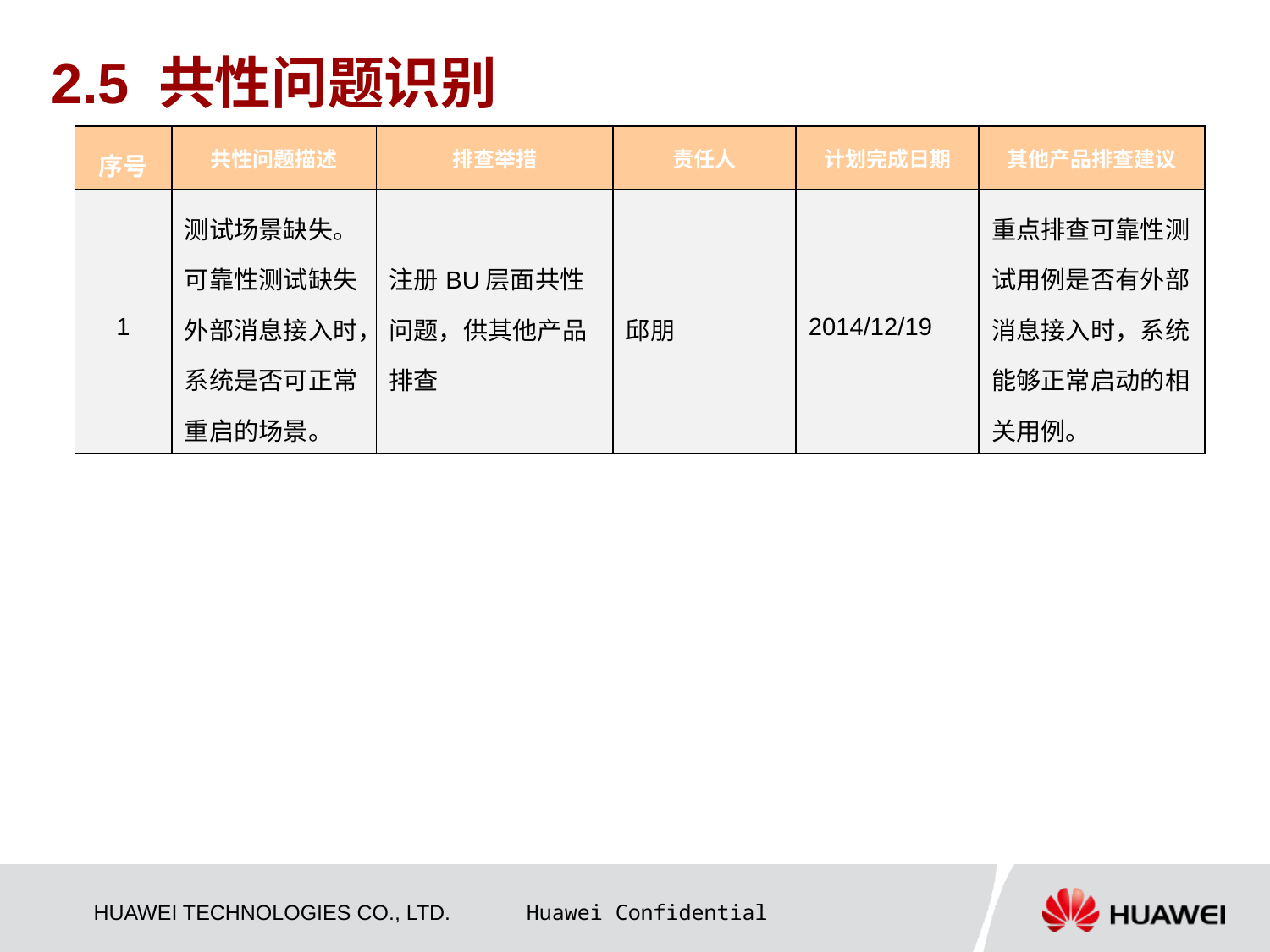

# 2.5 共性问题识别
| 序号 | 共性问题描述 | 排查举措 | 责任人 | 计划完成日期 | 其他产品排查建议 |
| --- | --- | --- | --- | --- | --- |
| 1 | 测试场景缺失。可靠性测试缺失外部消息接入时，系统是否可正常重启的场景。 | 注册BU层面共性问题，供其他产品排查 | 邱朋 | 2014/12/19 | 重点排查可靠性测试用例是否有外部消息接入时，系统能够正常启动的相关用例。 |